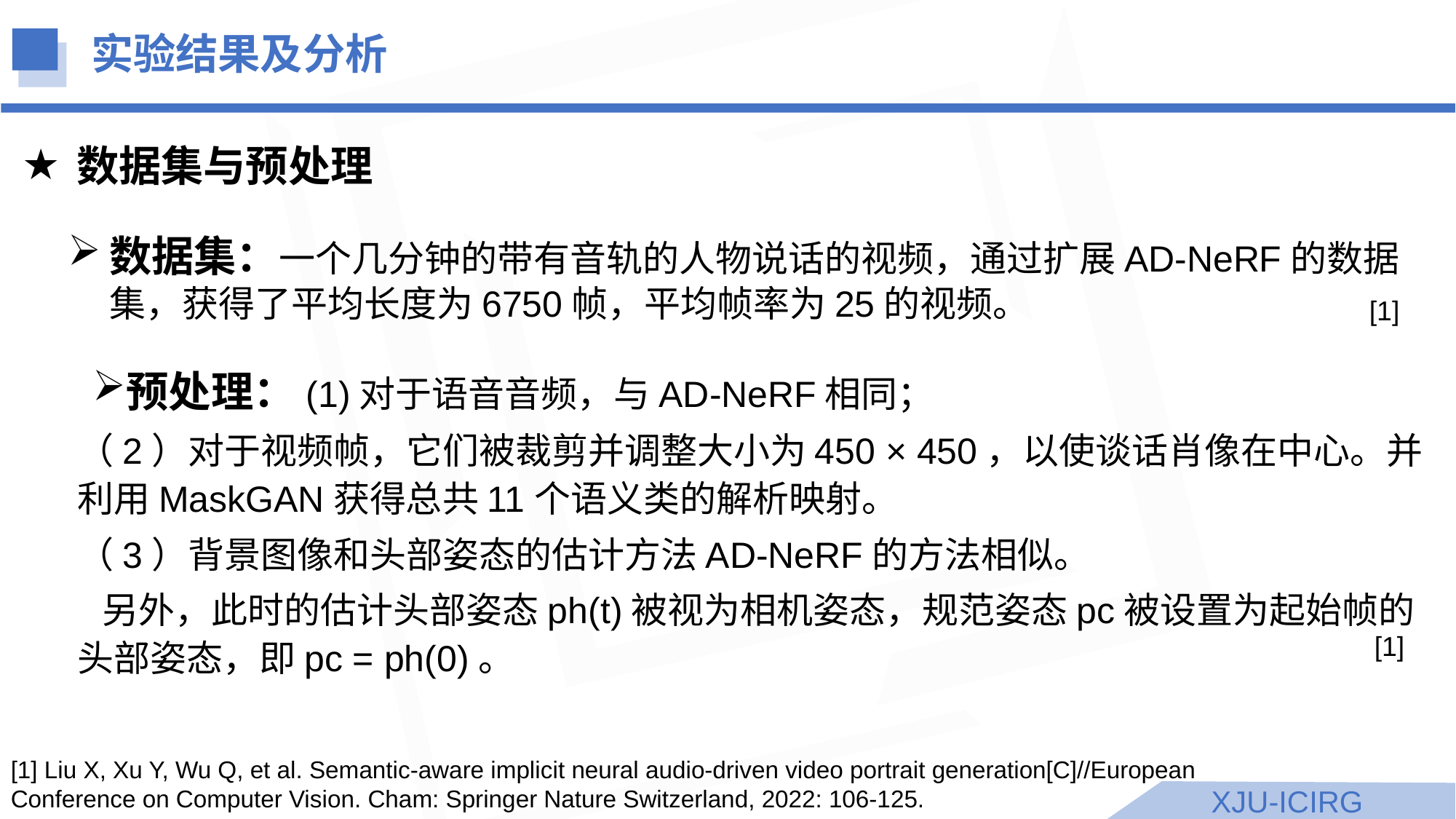

实验结果及分析

数据集与预处理
数据集：一个几分钟的带有音轨的人物说话的视频，通过扩展AD-NeRF的数据集，获得了平均长度为6750帧，平均帧率为25的视频。
[1]
预处理：(1)对于语音音频，与AD-NeRF相同；
（2）对于视频帧，它们被裁剪并调整大小为450 × 450，以使谈话肖像在中心。并利用MaskGAN获得总共11个语义类的解析映射。
（3）背景图像和头部姿态的估计方法AD-NeRF的方法相似。
  另外，此时的估计头部姿态ph(t)被视为相机姿态，规范姿态pc被设置为起始帧的头部姿态，即pc = ph(0)。
[1]
[1] Liu X, Xu Y, Wu Q, et al. Semantic-aware implicit neural audio-driven video portrait generation[C]//European Conference on Computer Vision. Cham: Springer Nature Switzerland, 2022: 106-125.
XJU-ICIRG